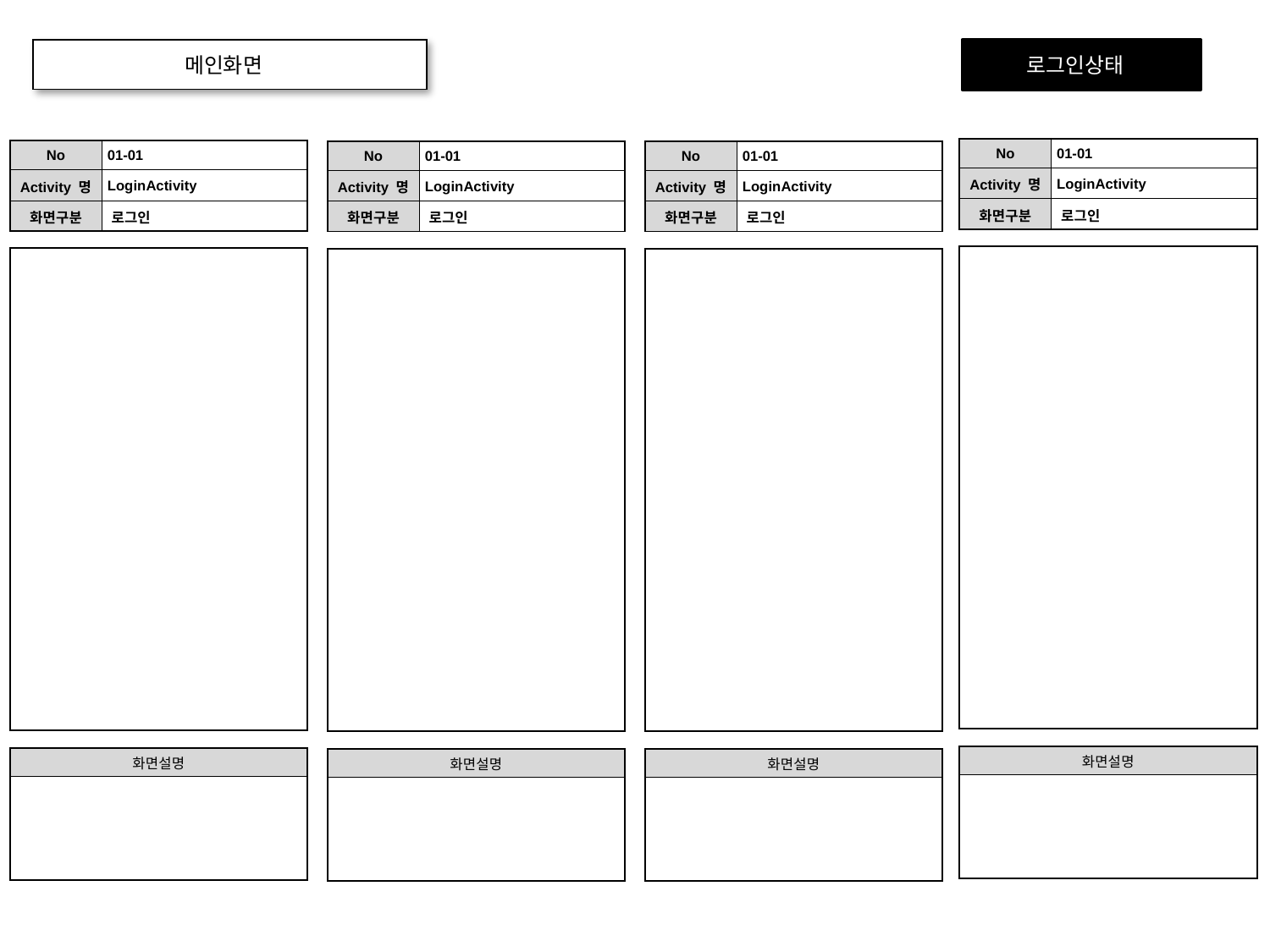

메인화면
로그인상태
| No | 01-01 |
| --- | --- |
| Activity 명 | LoginActivity |
| 화면구분 | 로그인 |
|  |  |
|  |  |
|  |  |
| 화면설명 |  |
|  |  |
| No | 01-01 |
| --- | --- |
| Activity 명 | LoginActivity |
| 화면구분 | 로그인 |
|  |  |
|  |  |
|  |  |
| 화면설명 |  |
|  |  |
| No | 01-01 |
| --- | --- |
| Activity 명 | LoginActivity |
| 화면구분 | 로그인 |
|  |  |
|  |  |
|  |  |
| 화면설명 |  |
|  |  |
| No | 01-01 |
| --- | --- |
| Activity 명 | LoginActivity |
| 화면구분 | 로그인 |
|  |  |
|  |  |
|  |  |
| 화면설명 |  |
|  |  |